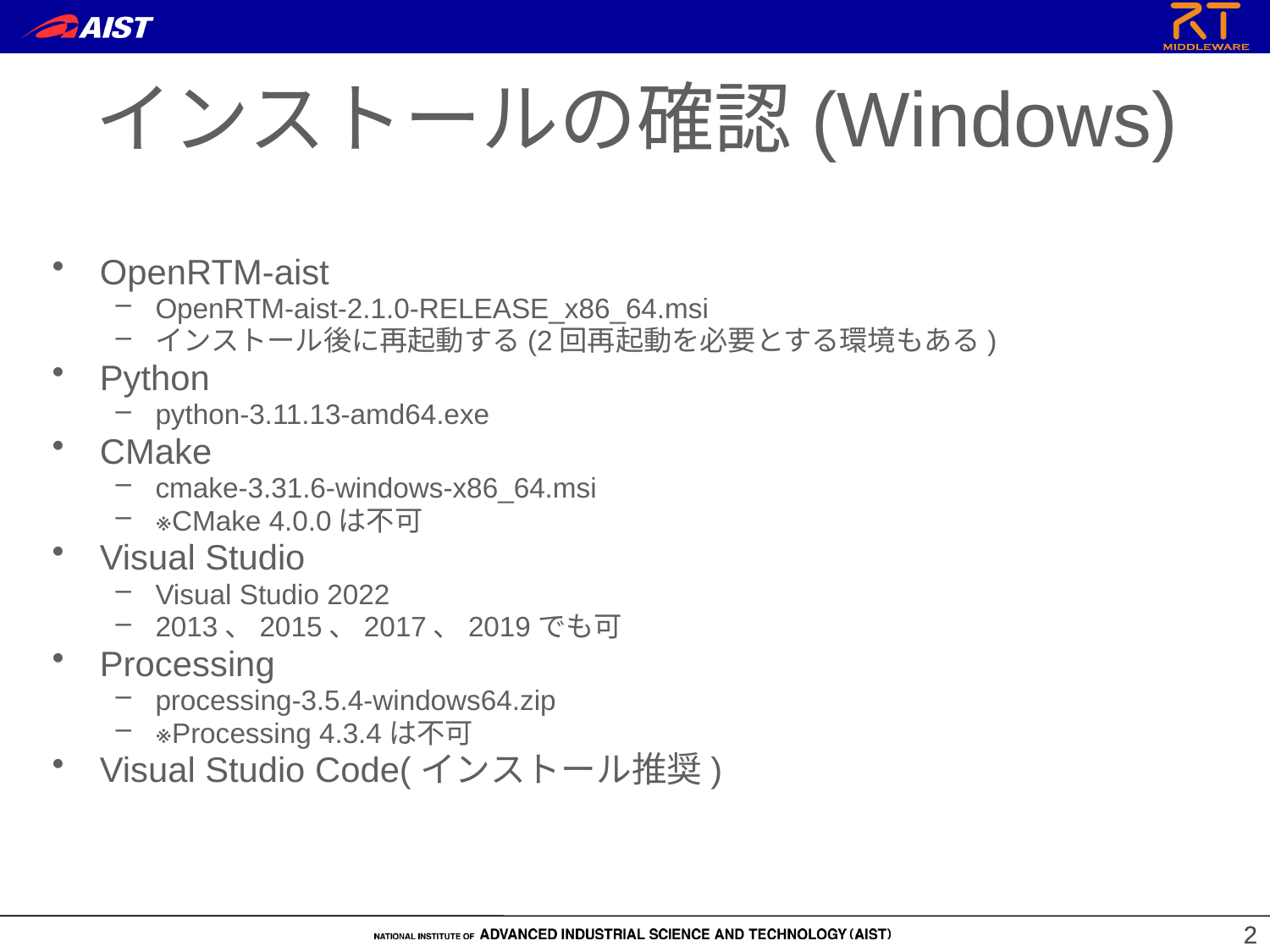

インストールの確認(Windows)
OpenRTM-aist
OpenRTM-aist-2.1.0-RELEASE_x86_64.msi
インストール後に再起動する(2回再起動を必要とする環境もある)
Python
python-3.11.13-amd64.exe
CMake
cmake-3.31.6-windows-x86_64.msi
※CMake 4.0.0は不可
Visual Studio
Visual Studio 2022
2013、2015、2017、2019でも可
Processing
processing-3.5.4-windows64.zip
※Processing 4.3.4は不可
Visual Studio Code(インストール推奨)
2
2